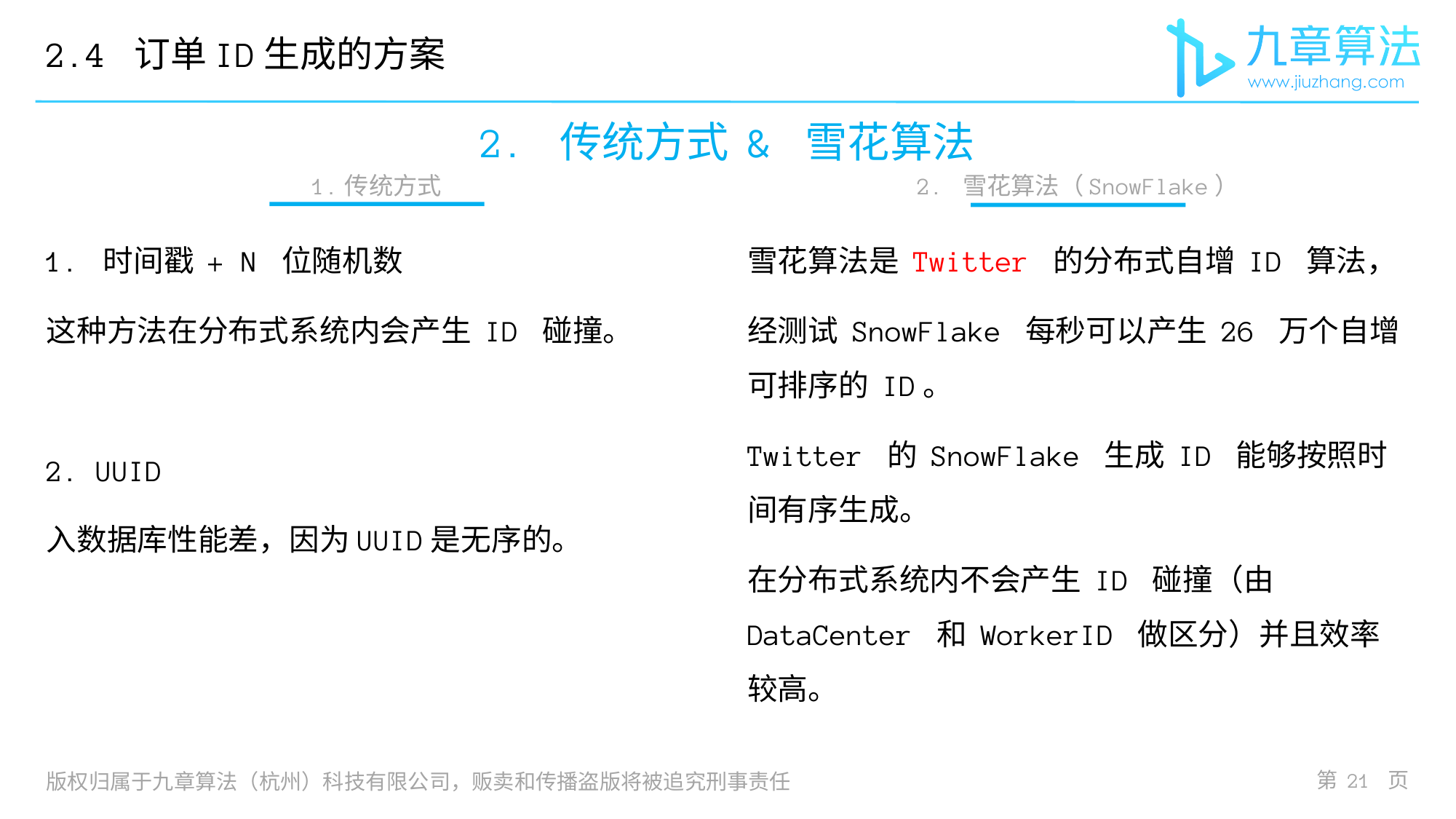

2.4 订单ID生成的方案
# 2. 传统方式 & 雪花算法
1.传统方式
2. 雪花算法（SnowFlake）
1. 时间戳 + N 位随机数
这种方法在分布式系统内会产生 ID 碰撞。

2. UUID
入数据库性能差，因为UUID是无序的。

雪花算法是 Twitter 的分布式自增 ID 算法，
经测试 SnowFlake 每秒可以产生 26 万个自增可排序的 ID。
Twitter 的 SnowFlake 生成 ID 能够按照时间有序生成。
在分布式系统内不会产生 ID 碰撞（由 DataCenter 和 WorkerID 做区分）并且效率较高。